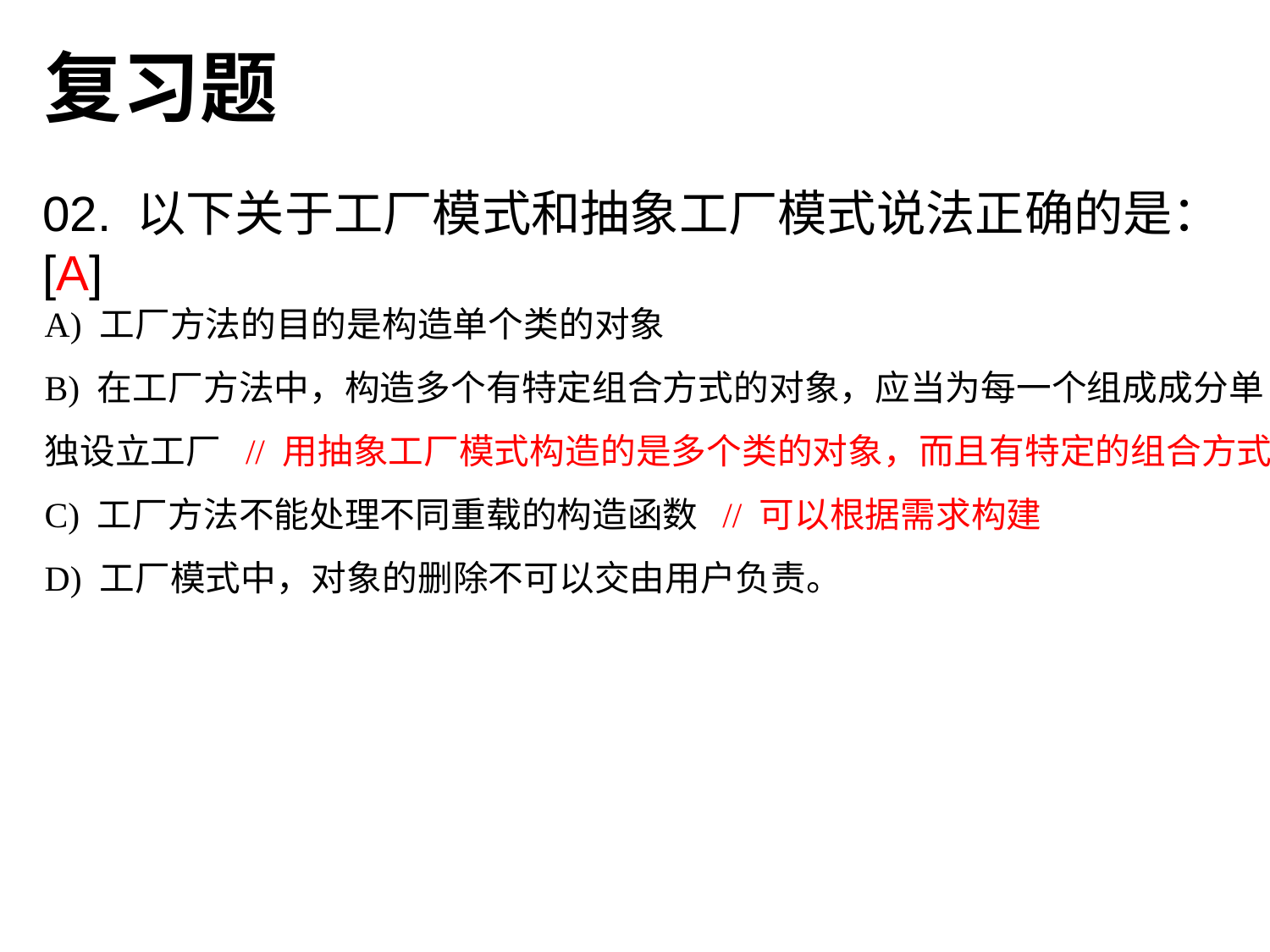

复习题
02. 以下关于工厂模式和抽象工厂模式说法正确的是：[A]
A) 工厂方法的目的是构造单个类的对象
B) 在工厂方法中，构造多个有特定组合方式的对象，应当为每一个组成成分单独设立工厂  // 用抽象工厂模式构造的是多个类的对象，而且有特定的组合方式
C) 工厂方法不能处理不同重载的构造函数  // 可以根据需求构建
D) 工厂模式中，对象的删除不可以交由用户负责。